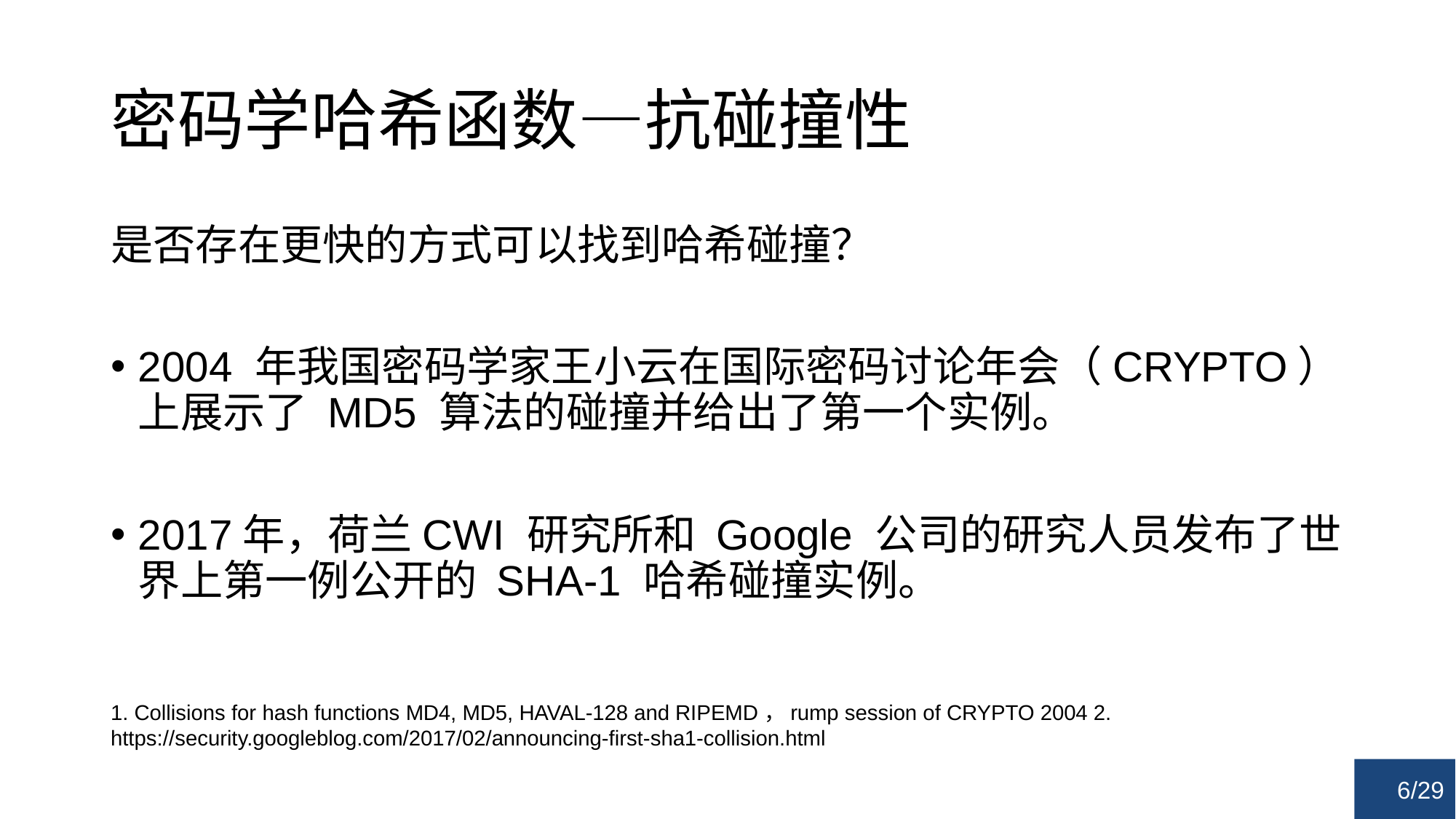

# 密码学哈希函数—抗碰撞性
是否存在更快的方式可以找到哈希碰撞？

2004 年我国密码学家王小云在国际密码讨论年会（CRYPTO）上展示了 MD5 算法的碰撞并给出了第一个实例。

2017年，荷兰CWI 研究所和 Google 公司的研究人员发布了世界上第一例公开的 SHA-1 哈希碰撞实例。
1. Collisions for hash functions MD4, MD5, HAVAL-128 and RIPEMD，rump session of CRYPTO 2004 2. https://security.googleblog.com/2017/02/announcing-first-sha1-collision.html
6/29